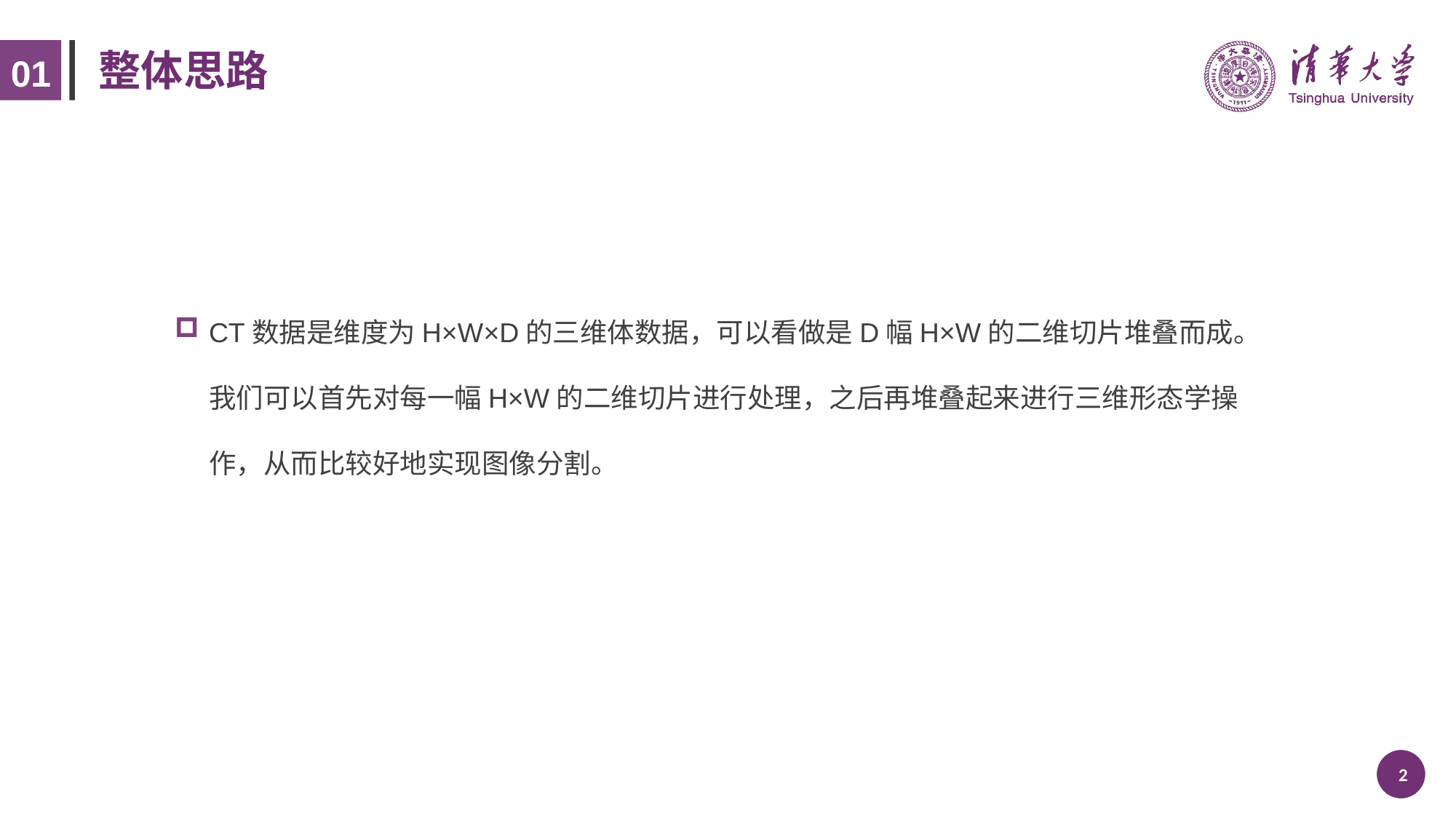

# 整体思路
01
CT数据是维度为H×W×D的三维体数据，可以看做是D幅H×W的二维切片堆叠而成。我们可以首先对每一幅H×W的二维切片进行处理，之后再堆叠起来进行三维形态学操作，从而比较好地实现图像分割。

2    /30